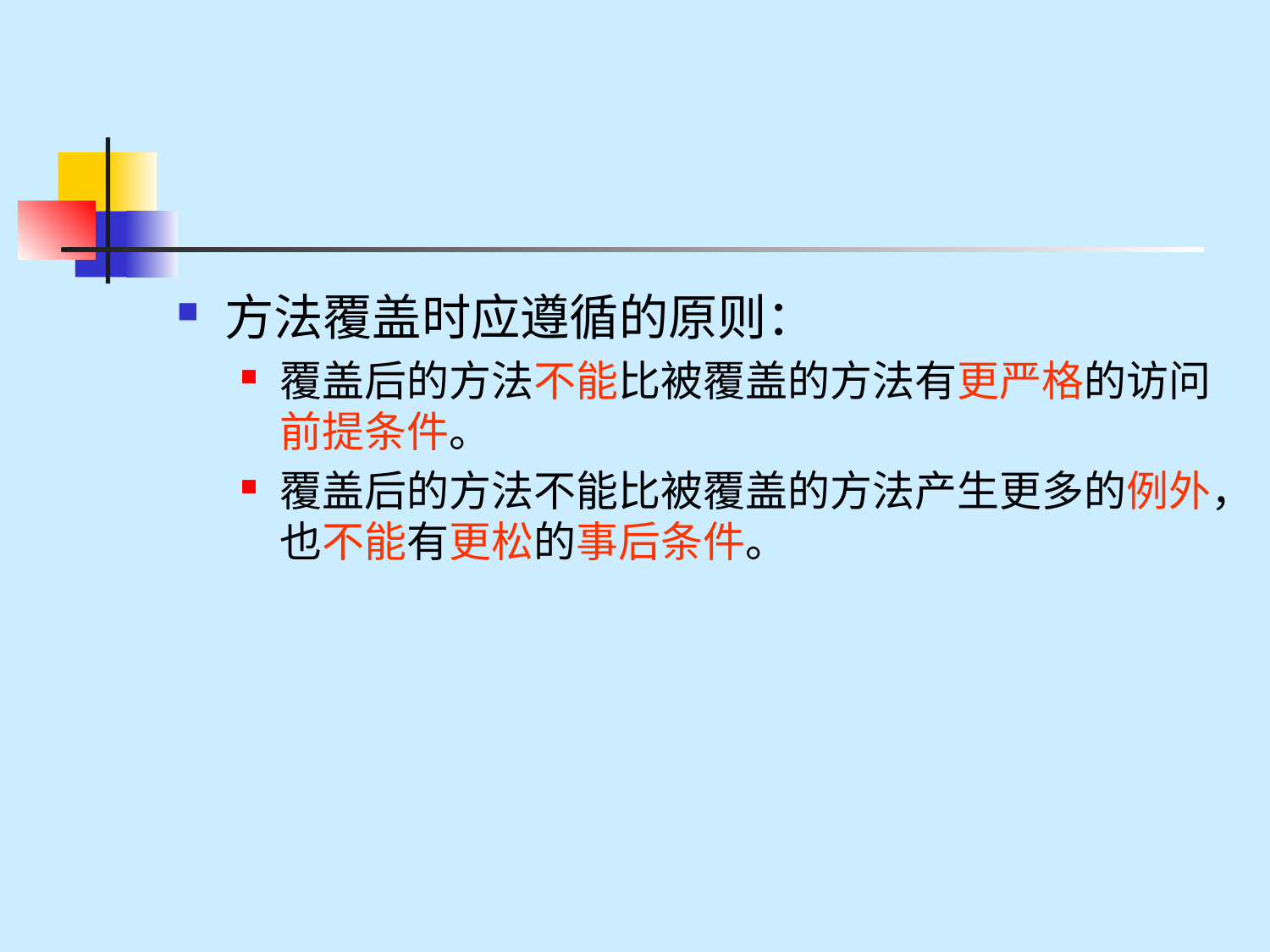

方法覆盖时应遵循的原则：
覆盖后的方法不能比被覆盖的方法有更严格的访问前提条件。
覆盖后的方法不能比被覆盖的方法产生更多的例外，也不能有更松的事后条件。
9